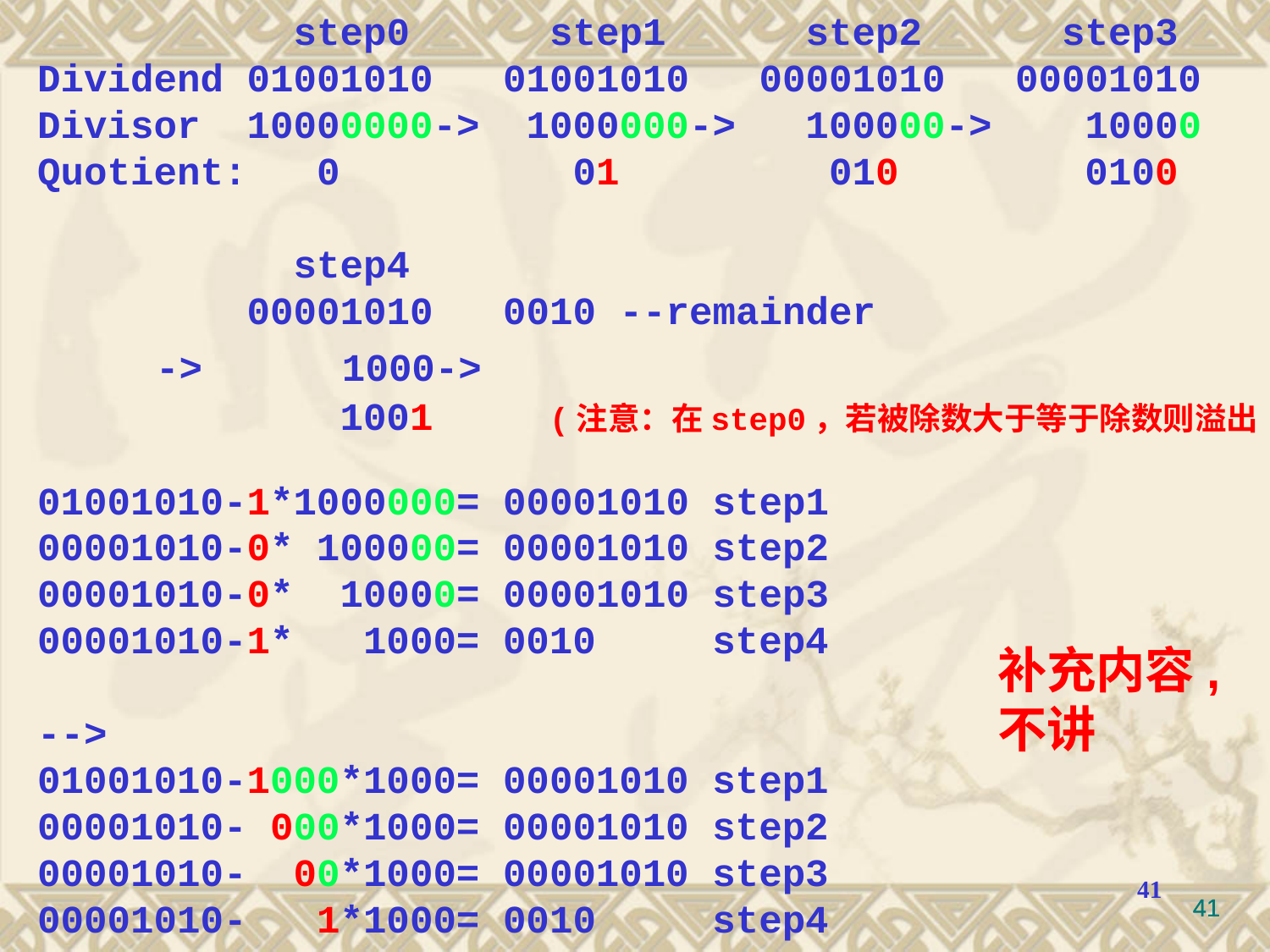

step0      step1      step2      step3
Dividend 01001010   01001010   00001010   00001010
Divisor  10000000->  1000000->   100000->    10000
Quotient:   0          01         010        0100

           step4
         00001010   0010 --remainder
    ->      1000->
             1001     (注意：在step0，若被除数大于等于除数则溢出)

01001010-1*1000000= 00001010 step1
00001010-0* 100000= 00001010 step2
00001010-0*  10000= 00001010 step3
00001010-1*   1000= 0010     step4

-->
01001010-1000*1000= 00001010 step1
00001010- 000*1000= 00001010 step2
00001010-  00*1000= 00001010 step3
00001010-   1*1000= 0010     step4

补充内容,不讲
41
41
41